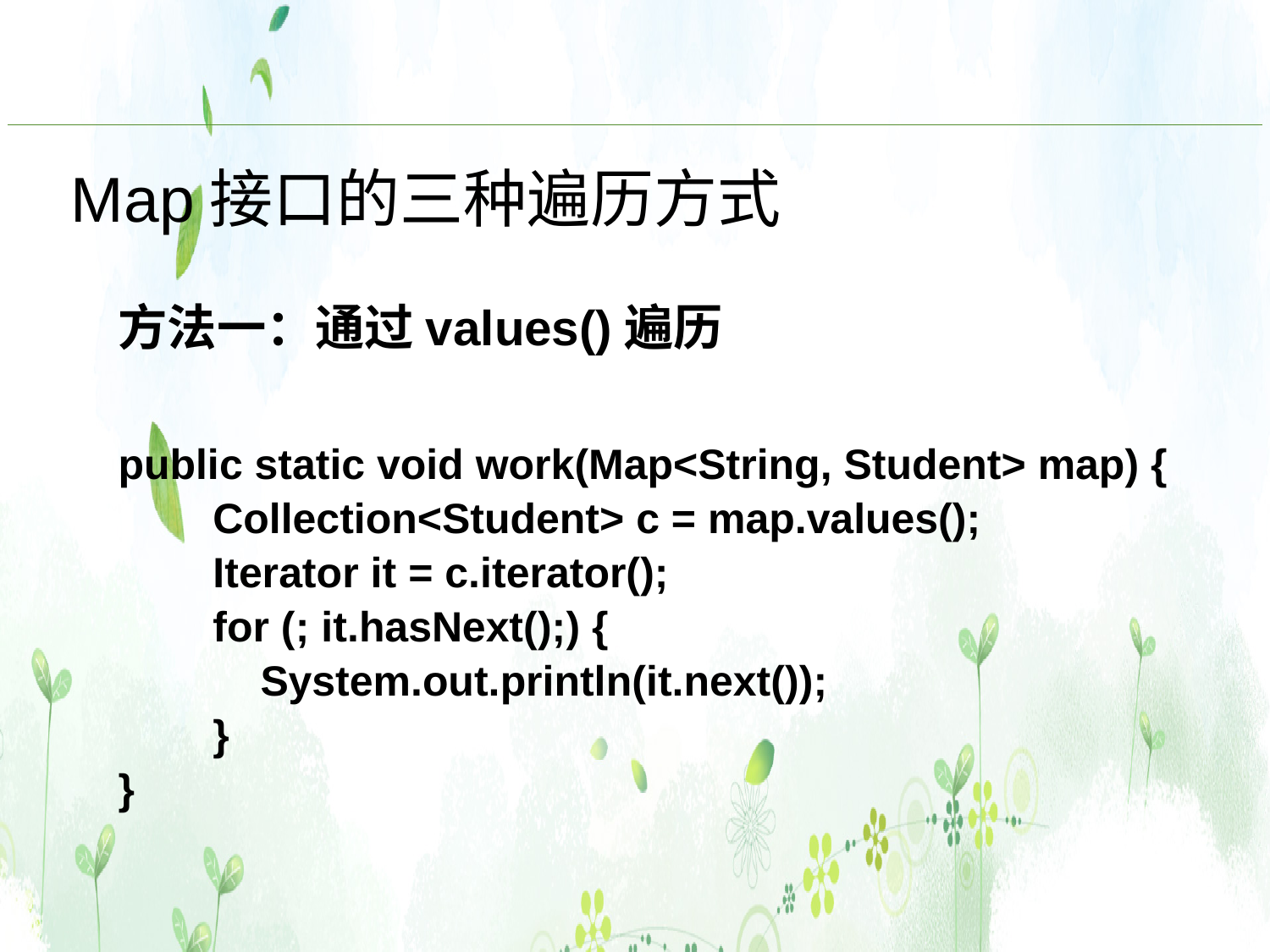

# Map接口的三种遍历方式

方法一：通过values()遍历

public static void work(Map<String, Student> map) {
        Collection<Student> c = map.values();
        Iterator it = c.iterator();
        for (; it.hasNext();) {
            System.out.println(it.next());
        }
}